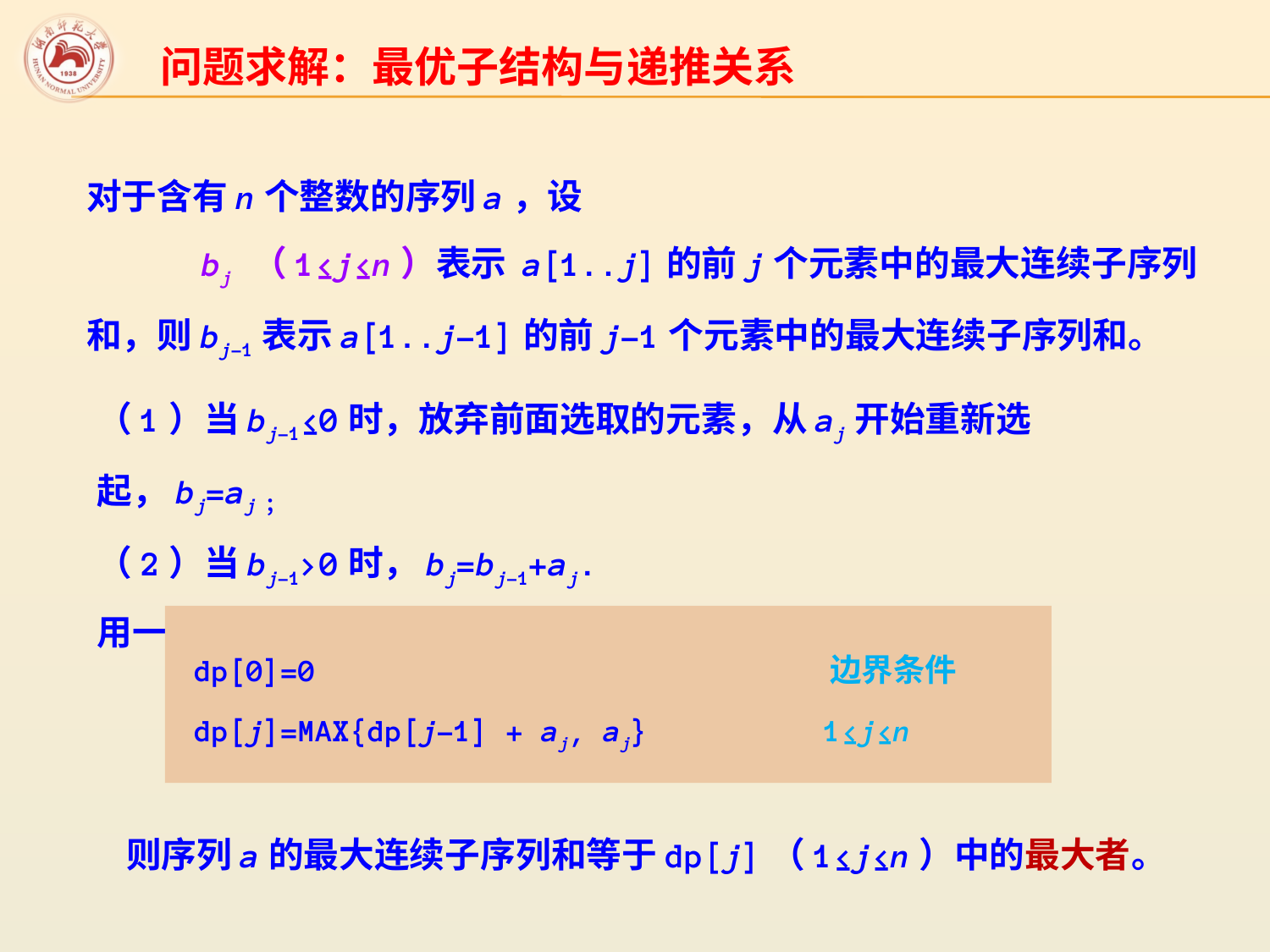

问题求解：最优子结构与递推关系
对于含有n个整数的序列a，设
      bj （1≤j≤n）表示 a[1..j]的前j个元素中的最大连续子序列和，则bj-1表示a[1..j-1]的前j-1个元素中的最大连续子序列和。
（1）当bj-1≤0时，放弃前面选取的元素，从aj开始重新选起，bj=aj；
（2）当bj-1>0时，bj=bj-1+aj.
用一维动态规划数组dp存放b，对应的状态转移方程如下：
dp[0]=0					边界条件
dp[j]=MAX{dp[j-1] + aj, aj} 	       1≤j≤n
则序列a的最大连续子序列和等于dp[j]（1≤j≤n）中的最大者。